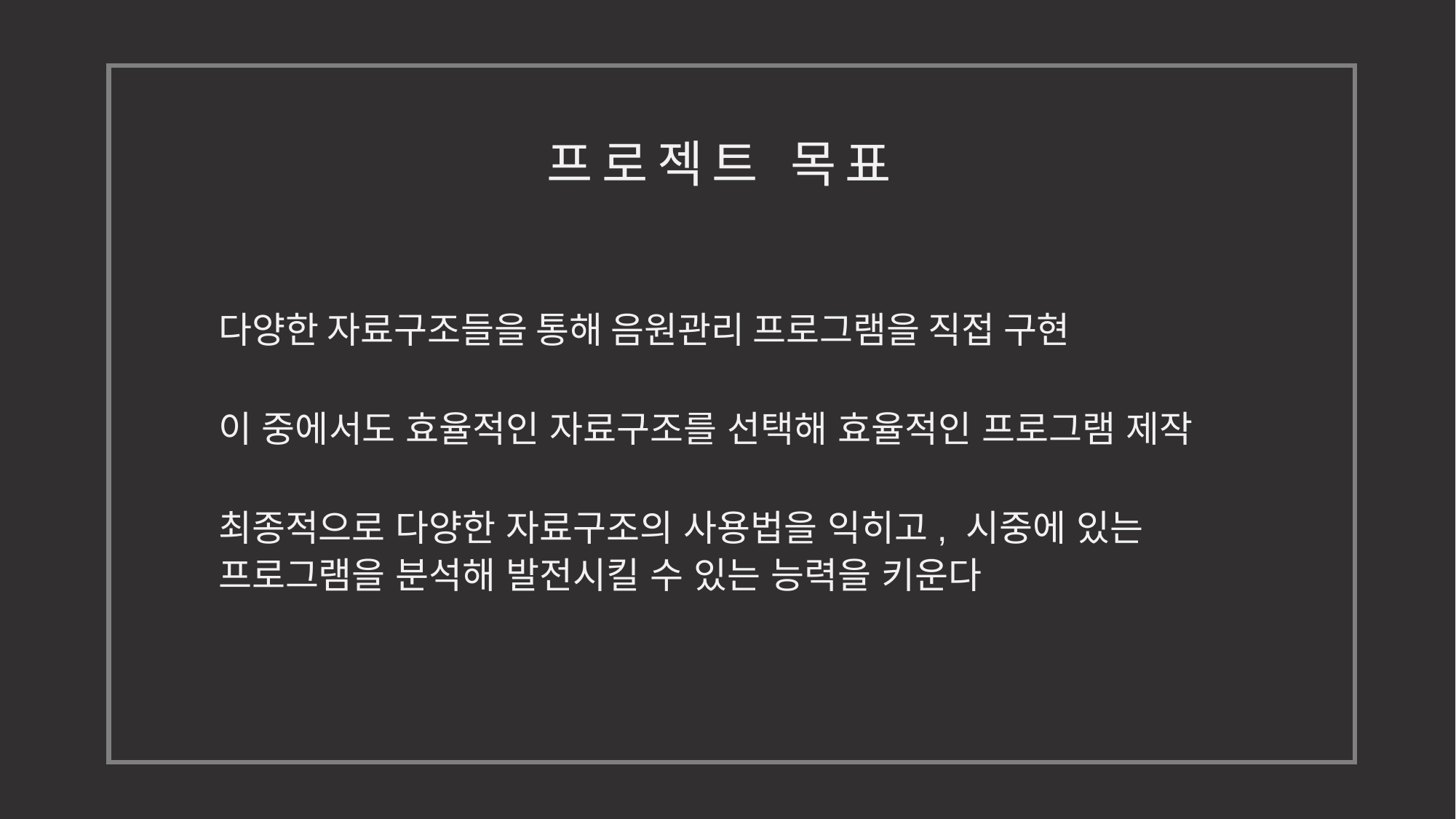

프로젝트 목표
다양한 자료구조들을 통해 음원관리 프로그램을 직접 구현

이 중에서도 효율적인 자료구조를 선택해 효율적인 프로그램 제작

최종적으로 다양한 자료구조의 사용법을 익히고, 시중에 있는 프로그램을 분석해 발전시킬 수 있는 능력을 키운다